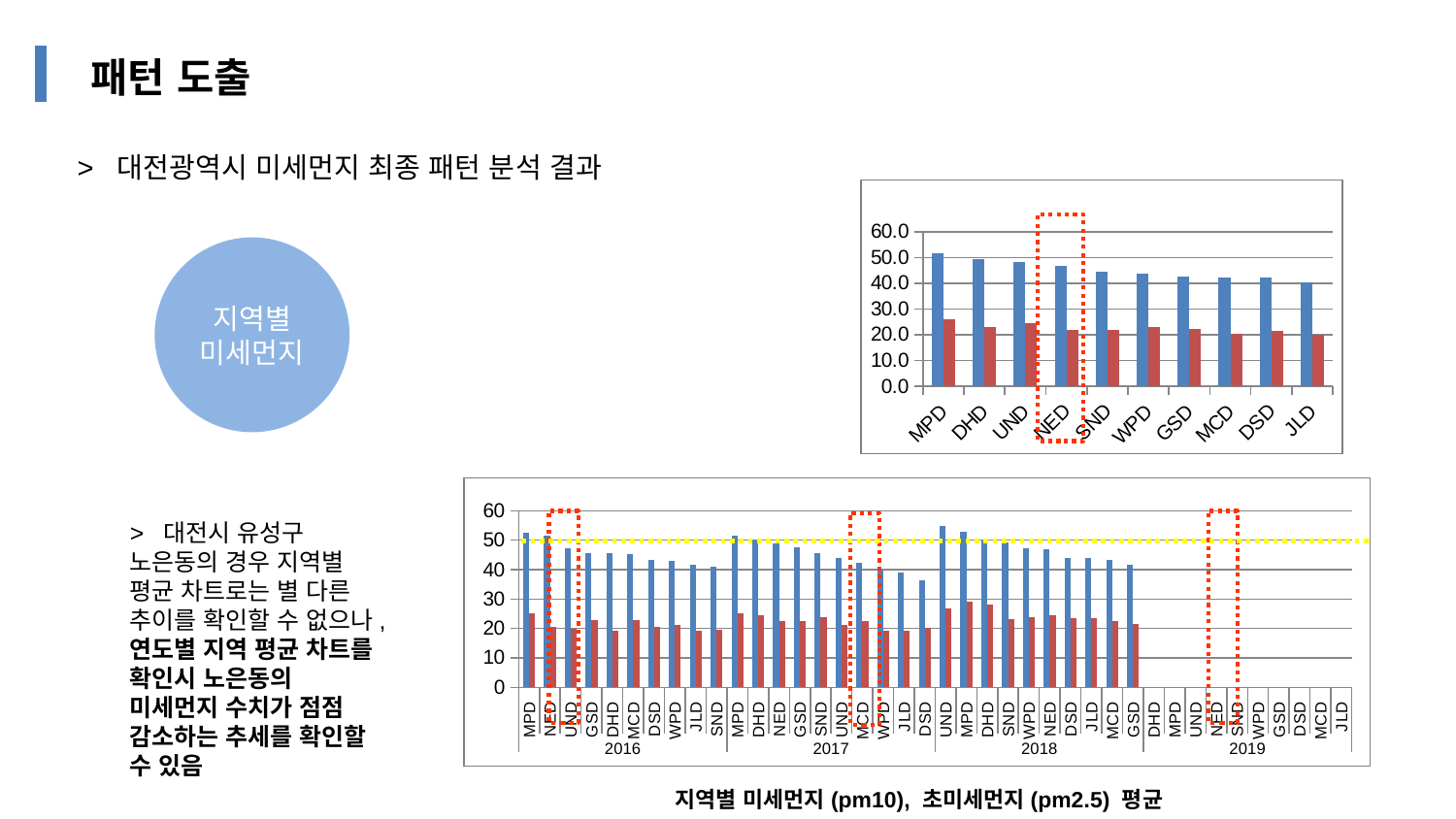

# 패턴 도출
>  대전광역시 미세먼지 최종 패턴 분석 결과

### Chart

| Category | pm10 | pm2p5 |
|---|---|---|
| MPD | 51.4795366795366 | 25.9223300970873 |
| DHD | 49.2137345679012 | 23.0455635491606 |
| UND | 48.4174980813507 | 24.3969938107869 |
| NED | 46.8632543926661 | 21.933025404157 |
| SND | 44.6 | 21.7795823665893 |
| WPD | 43.5843558282208 | 22.9757174392935 |
| GSD | 42.4386645962732 | 22.3274492497793 |
| MCD | 42.1003861003861 | 20.2504424778761 |
| DSD | 42.0186190845616 | 21.5469613259668 |
| JLD | 40.3987587276958 | 20.03515625 |
지역별
미세먼지

[unsupported chart]

>  대전시 유성구 노은동의 경우 지역별 평균 차트로는 별 다른 추이를 확인할 수 없으나,
연도별 지역 평균 차트를 확인시 노은동의 미세먼지 수치가 점점 감소하는 추세를 확인할 수 있음

지역별 미세먼지(pm10), 초미세먼지(pm2.5) 평균